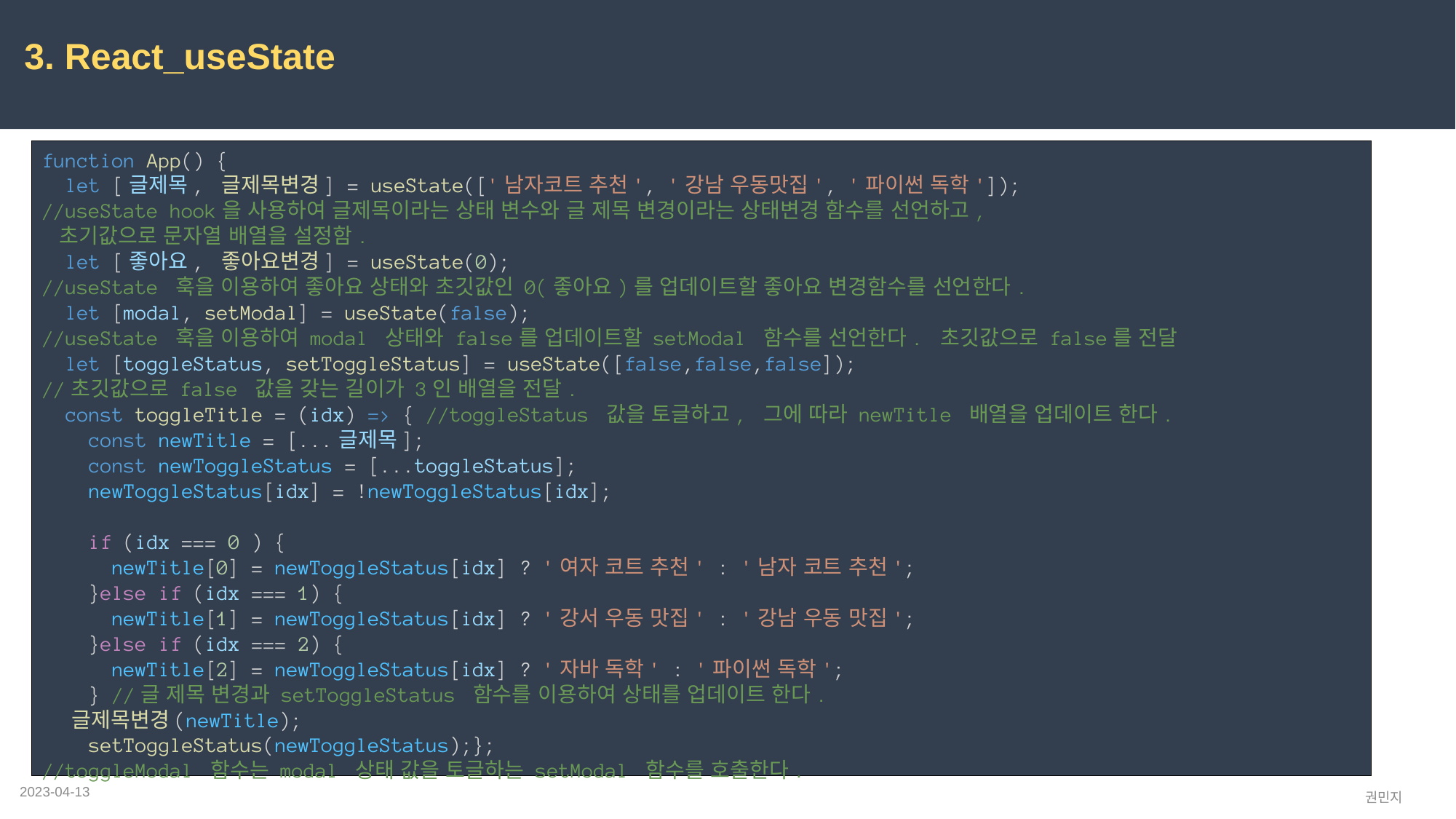

3. React_useState

function App() {
  let [글제목, 글제목변경] = useState(['남자코트 추천', '강남 우동맛집', '파이썬 독학']);
//useState hook을 사용하여 글제목이라는 상태 변수와 글 제목 변경이라는 상태변경 함수를 선언하고,
  초기값으로 문자열 배열을 설정함.
  let [좋아요, 좋아요변경] = useState(0);
//useState 훅을 이용하여 좋아요 상태와 초깃값인 0(좋아요)를 업데이트할 좋아요 변경함수를 선언한다.
  let [modal, setModal] = useState(false);
//useState 훅을 이용하여 modal 상태와 false를 업데이트할 setModal 함수를 선언한다. 초깃값으로 false를 전달
  let [toggleStatus, setToggleStatus] = useState([false,false,false]);
//초깃값으로 false 값을 갖는 길이가 3인 배열을 전달.
  const toggleTitle = (idx) => { //toggleStatus 값을 토글하고, 그에 따라 newTitle 배열을 업데이트 한다.
    const newTitle = [...글제목];
    const newToggleStatus = [...toggleStatus];
    newToggleStatus[idx] = !newToggleStatus[idx];
    if (idx === 0 ) {
      newTitle[0] = newToggleStatus[idx] ? '여자 코트 추천' : '남자 코트 추천';
    }else if (idx === 1) {
      newTitle[1] = newToggleStatus[idx] ? '강서 우동 맛집' : '강남 우동 맛집';
    }else if (idx === 2) {
      newTitle[2] = newToggleStatus[idx] ? '자바 독학' : '파이썬 독학';
    } //글 제목 변경과 setToggleStatus 함수를 이용하여 상태를 업데이트 한다.
    글제목변경(newTitle);
    setToggleStatus(newToggleStatus);};
//toggleModal 함수는 modal 상태 값을 토글하는 setModal 함수를 호출한다.
2023-04-13
권민지